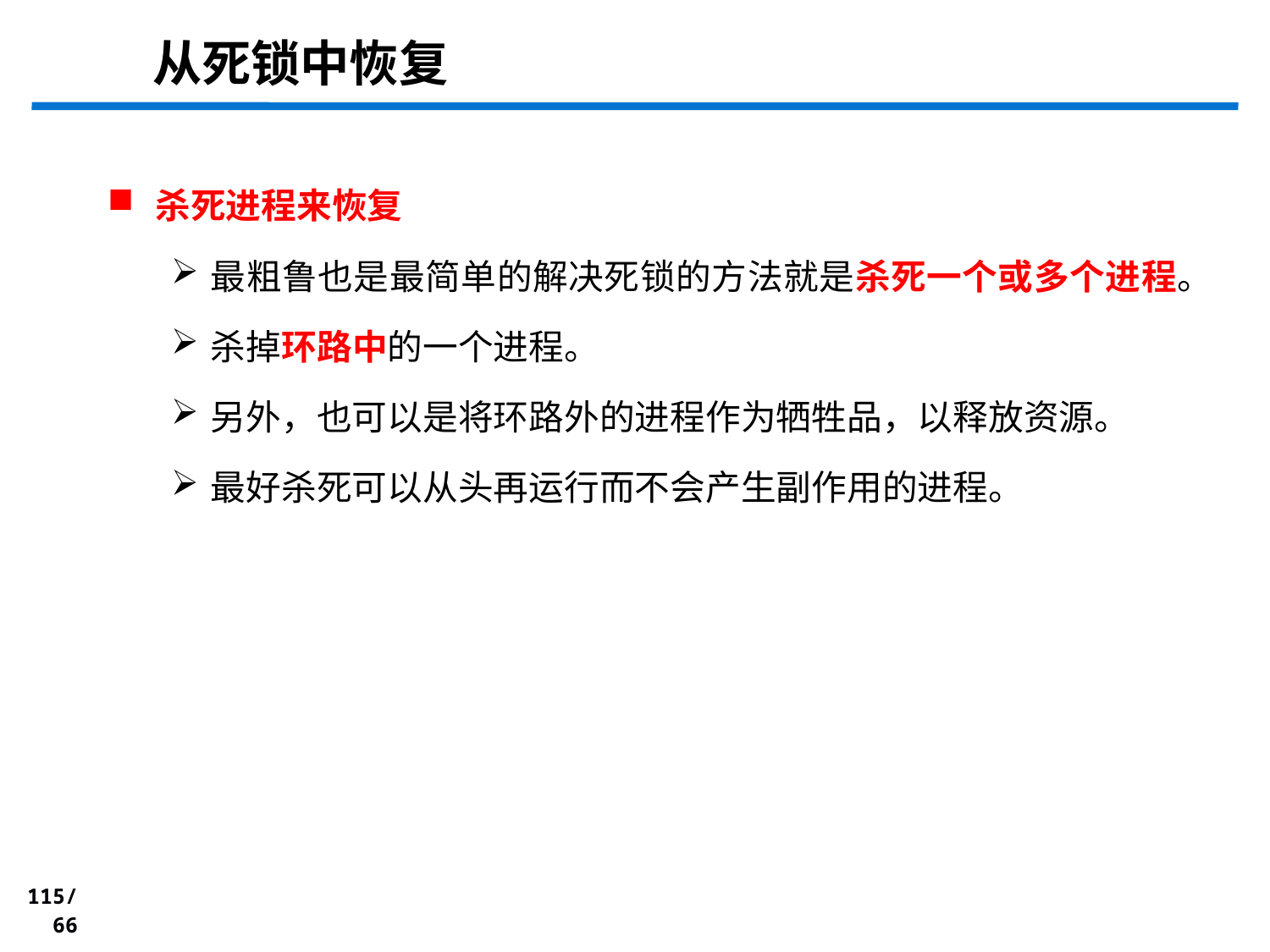

# 从死锁中恢复
杀死进程来恢复
最粗鲁也是最简单的解决死锁的方法就是杀死一个或多个进程。
杀掉环路中的一个进程。
另外，也可以是将环路外的进程作为牺牲品，以释放资源。
最好杀死可以从头再运行而不会产生副作用的进程。